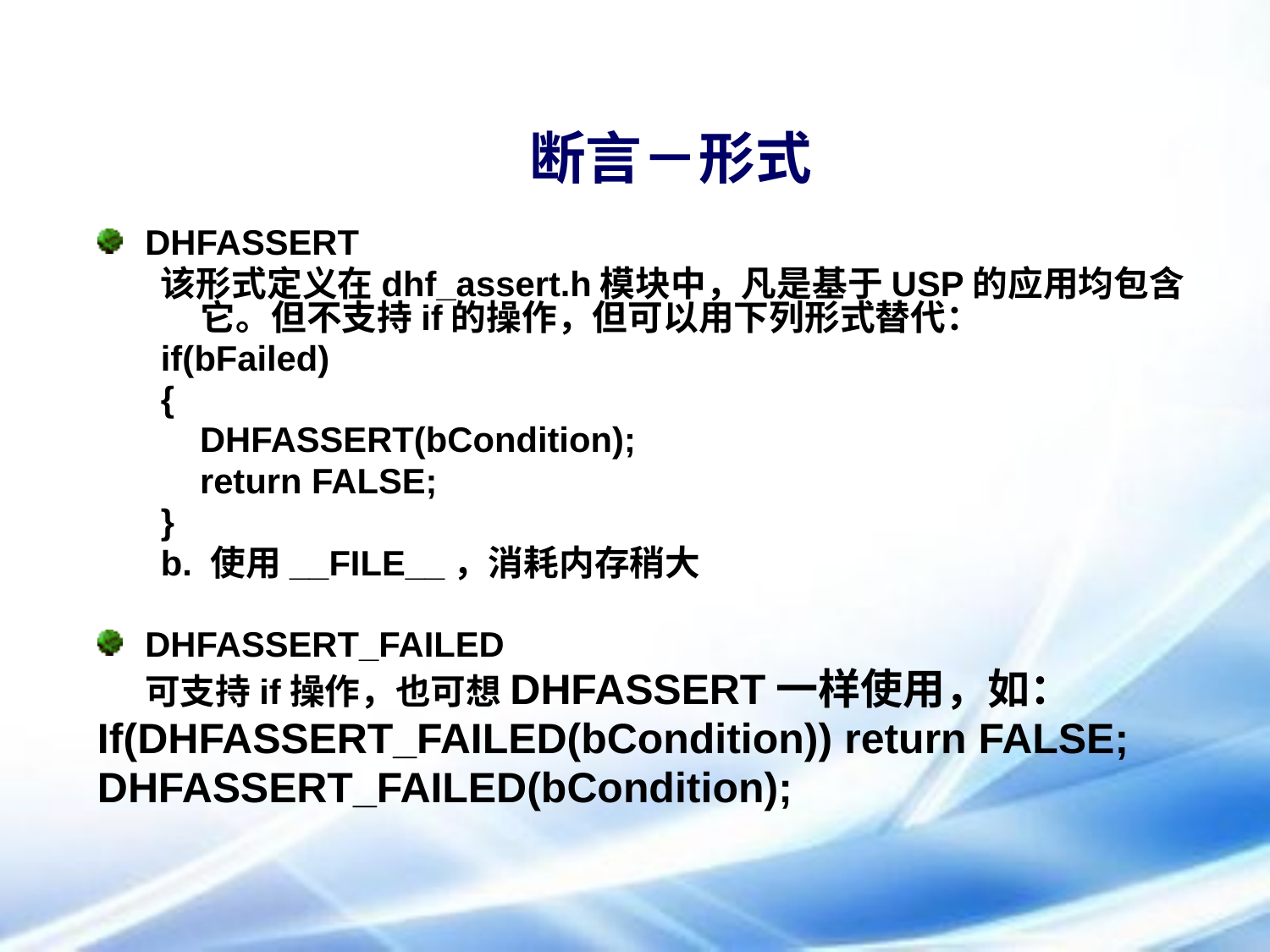

# 断言－形式
DHFASSERT
该形式定义在dhf_assert.h模块中，凡是基于USP的应用均包含它。但不支持if的操作，但可以用下列形式替代：
if(bFailed)
{
    DHFASSERT(bCondition);
    return FALSE;
}
b. 使用__FILE__，消耗内存稍大

DHFASSERT_FAILED
	可支持if操作，也可想DHFASSERT一样使用，如：
If(DHFASSERT_FAILED(bCondition)) return FALSE;
DHFASSERT_FAILED(bCondition);